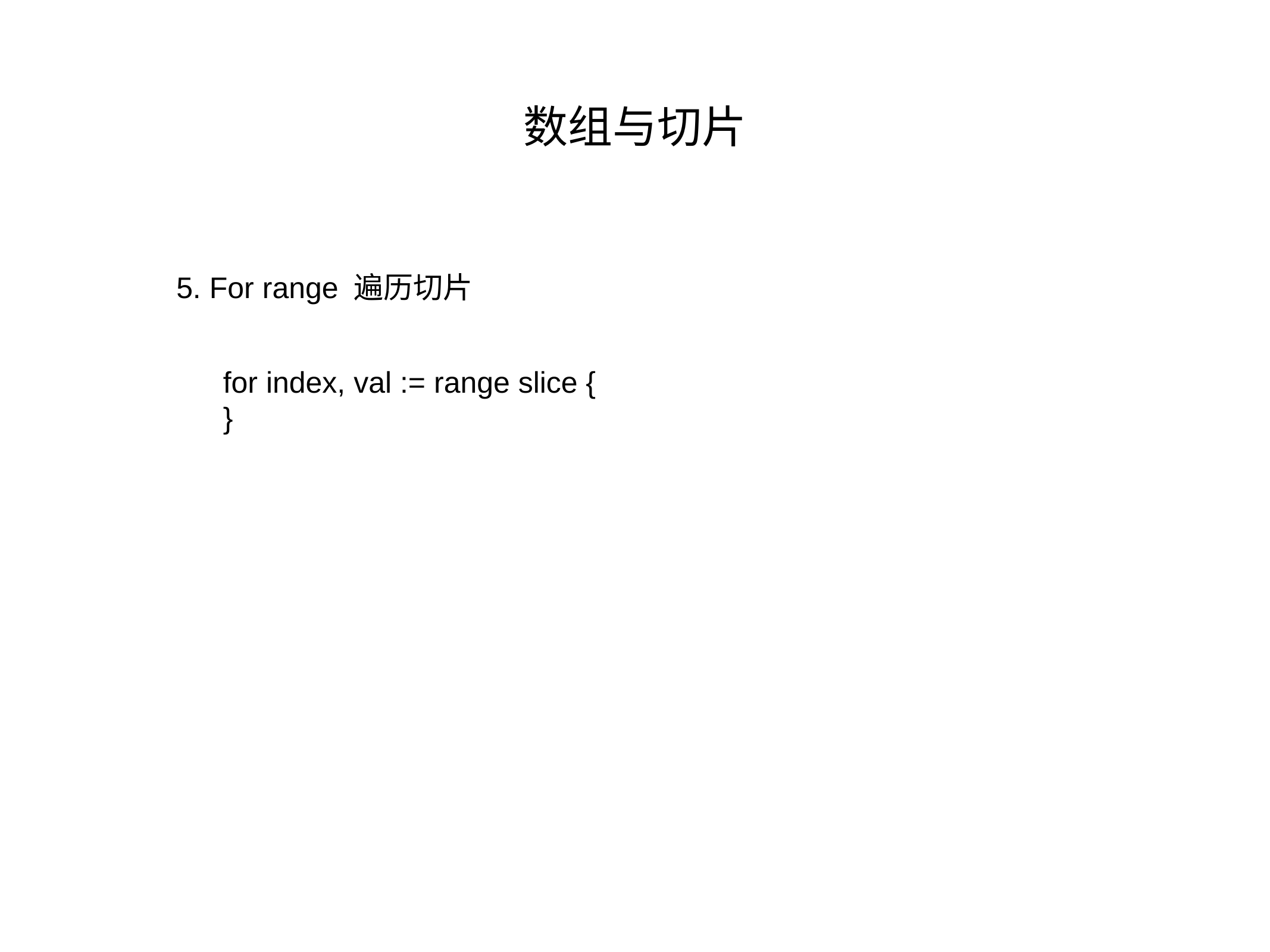

数组与切片
5. For range 遍历切片
for index, val := range slice {
}